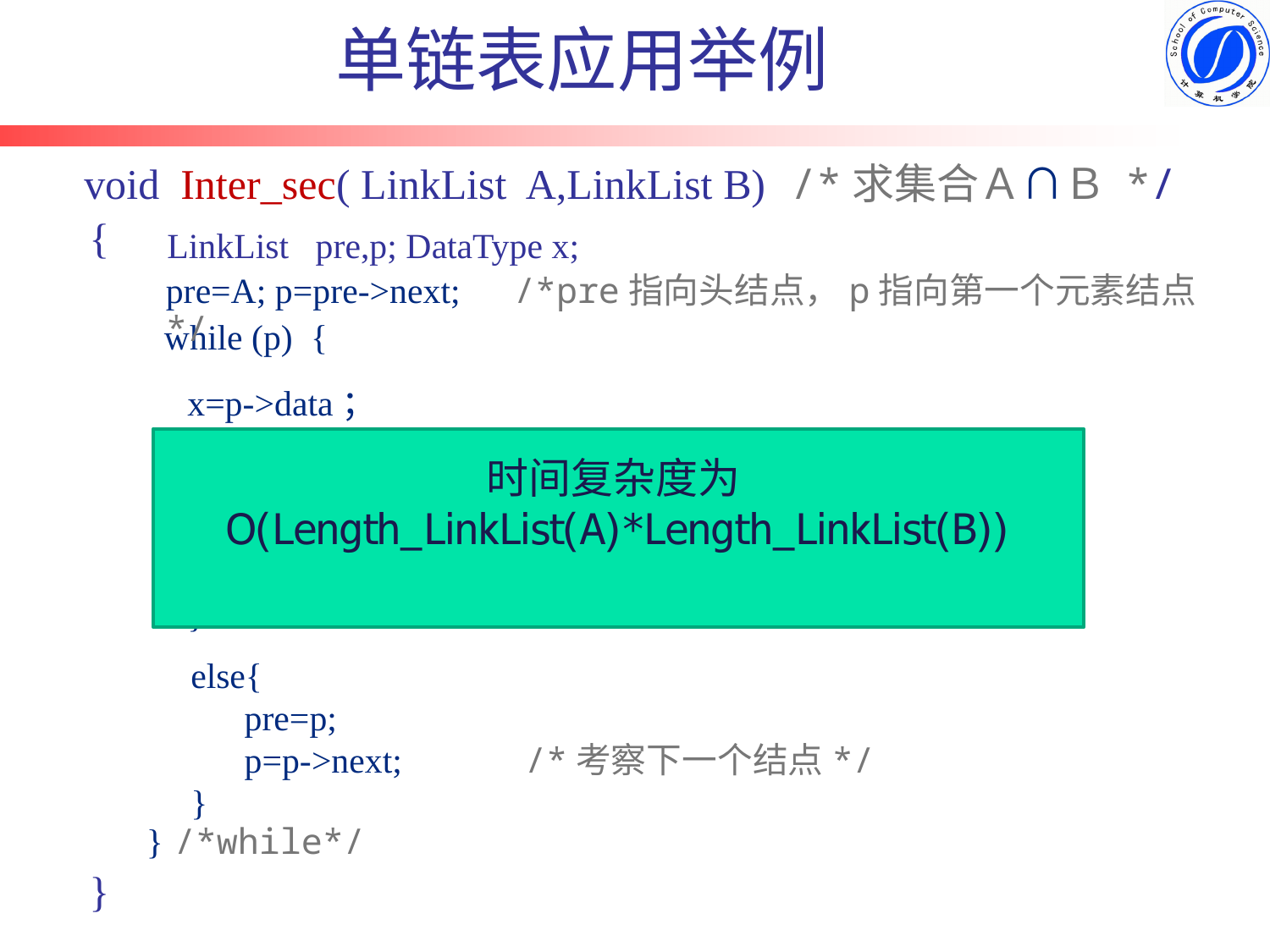

单链表应用举例
   void  Inter_sec( LinkList  A,LinkList B) /*求集合Ａ∩Ｂ */
   {

            while (p)  {

          } /*while*/
   }

LinkList   pre,p; DataType x;
pre=A; p=pre->next;      /*pre指向头结点，p指向第一个元素结点*/
x=p->data；
if(!Locate_LinkList_Value(B,x)){/*B中没有x*/
        pre->next=p->next；
　　free(p);       /*删除该结点，考察下一个结点*/
        p=pre->next；
}
时间复杂度为O(Length_LinkList(A)*Length_LinkList(B))

else{
      pre=p;
      p=p->next;　　　/*考察下一个结点*/
}